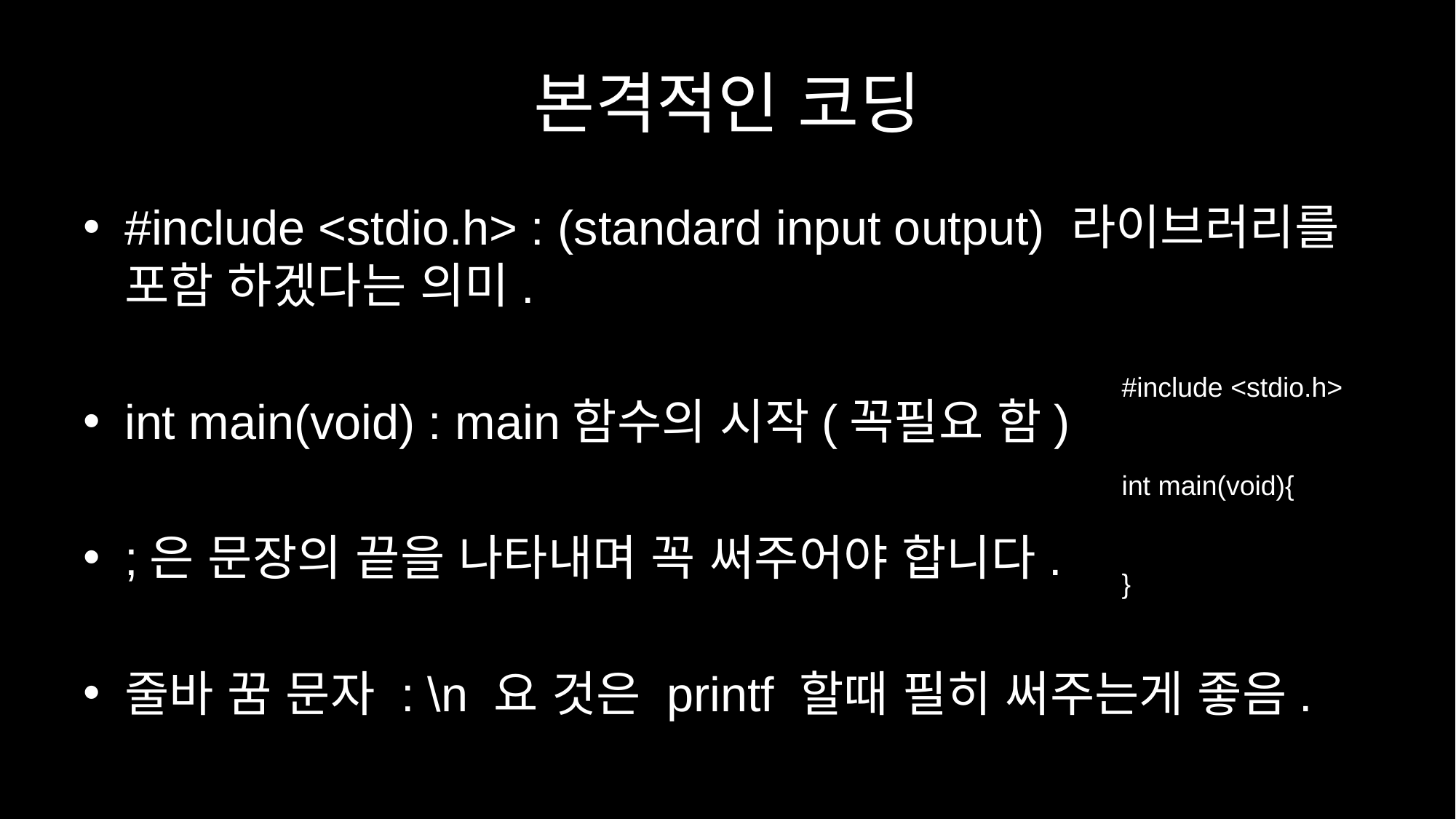

# 본격적인 코딩
#include <stdio.h> : (standard input output) 라이브러리를 포함 하겠다는 의미.

int main(void) : main함수의 시작(꼭필요 함)

;은 문장의 끝을 나타내며 꼭 써주어야 합니다.

줄바 꿈 문자 : \n 요 것은 printf 할때 필히 써주는게 좋음.
#include <stdio.h>

int main(void){

}